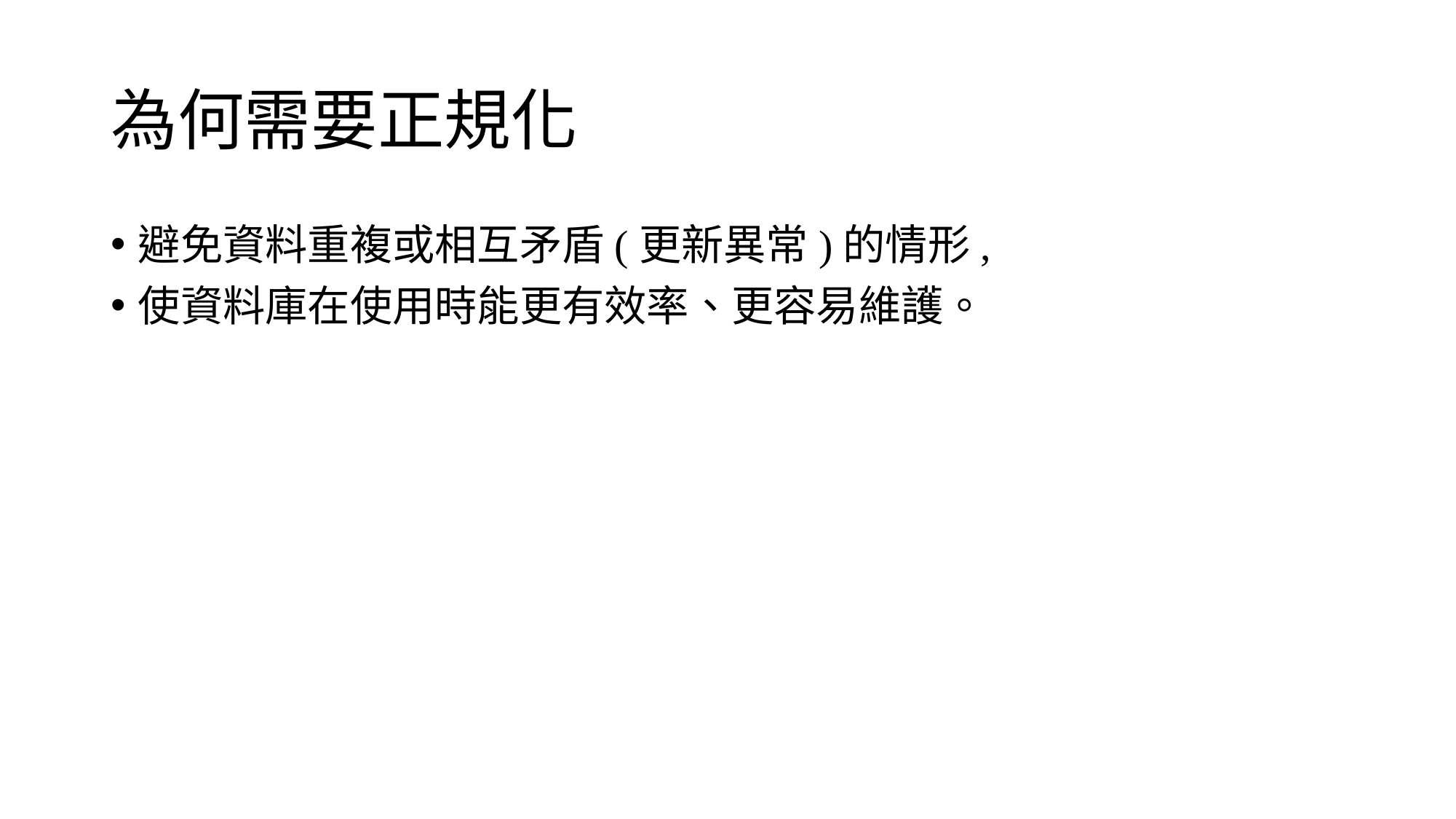

# 為何需要正規化
避免資料重複或相互矛盾(更新異常)的情形,
使資料庫在使用時能更有效率、更容易維護。